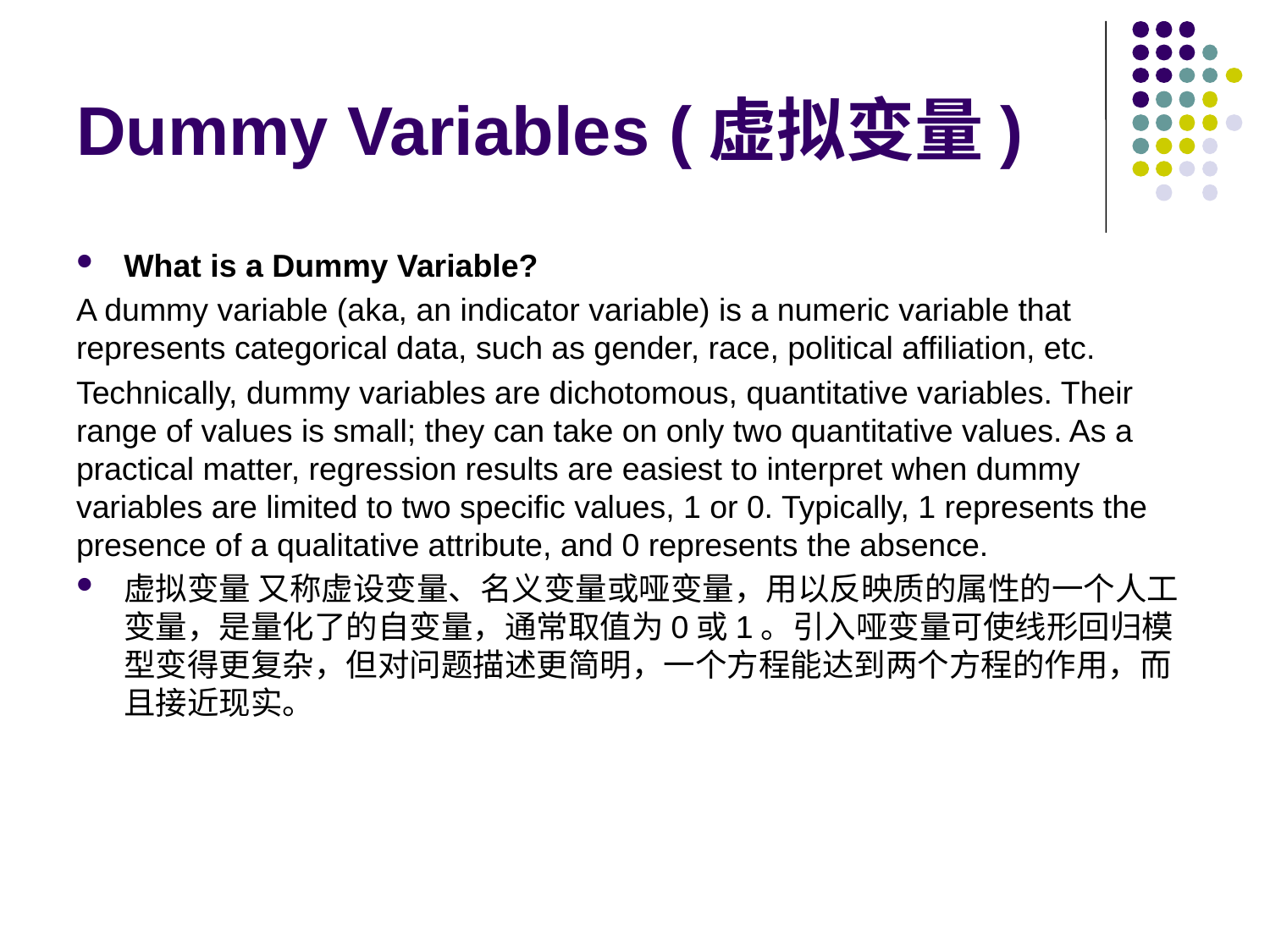

# Dummy Variables (虚拟变量)
What is a Dummy Variable?
A dummy variable (aka, an indicator variable) is a numeric variable that represents categorical data, such as gender, race, political affiliation, etc.
Technically, dummy variables are dichotomous, quantitative variables. Their range of values is small; they can take on only two quantitative values. As a practical matter, regression results are easiest to interpret when dummy variables are limited to two specific values, 1 or 0. Typically, 1 represents the presence of a qualitative attribute, and 0 represents the absence.
虚拟变量 又称虚设变量、名义变量或哑变量，用以反映质的属性的一个人工变量，是量化了的自变量，通常取值为0或1。引入哑变量可使线形回归模型变得更复杂，但对问题描述更简明，一个方程能达到两个方程的作用，而且接近现实。